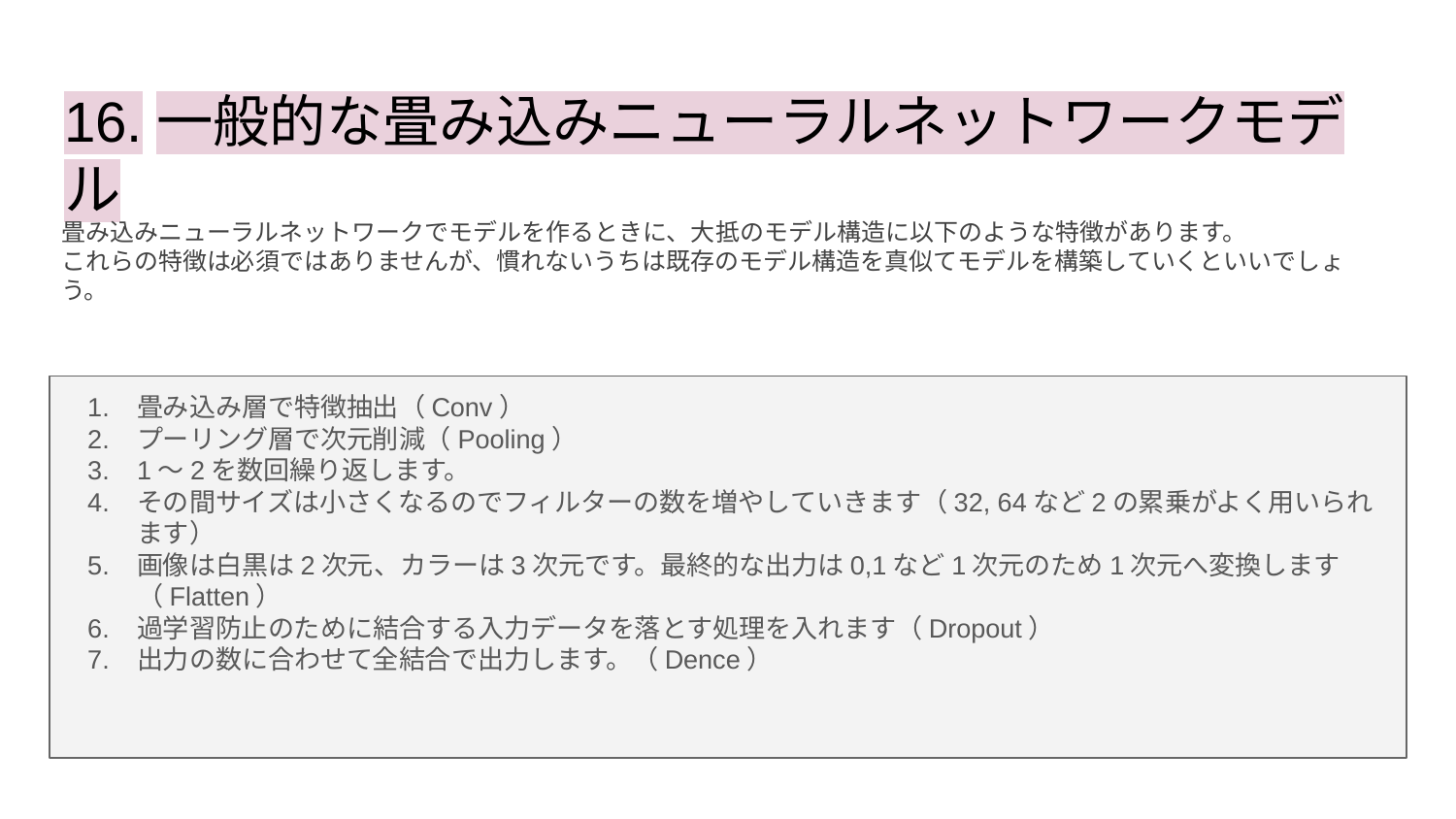

# 16.一般的な畳み込みニューラルネットワークモデル
畳み込みニューラルネットワークでモデルを作るときに、大抵のモデル構造に以下のような特徴があります。
これらの特徴は必須ではありませんが、慣れないうちは既存のモデル構造を真似てモデルを構築していくといいでしょう。
畳み込み層で特徴抽出（Conv）
プーリング層で次元削減（Pooling）
1〜2を数回繰り返します。
その間サイズは小さくなるのでフィルターの数を増やしていきます（32, 64など2の累乗がよく用いられます）
画像は白黒は2次元、カラーは3次元です。最終的な出力は0,1など1次元のため1次元へ変換します（Flatten）
過学習防止のために結合する入力データを落とす処理を入れます（Dropout）
出力の数に合わせて全結合で出力します。（Dence）